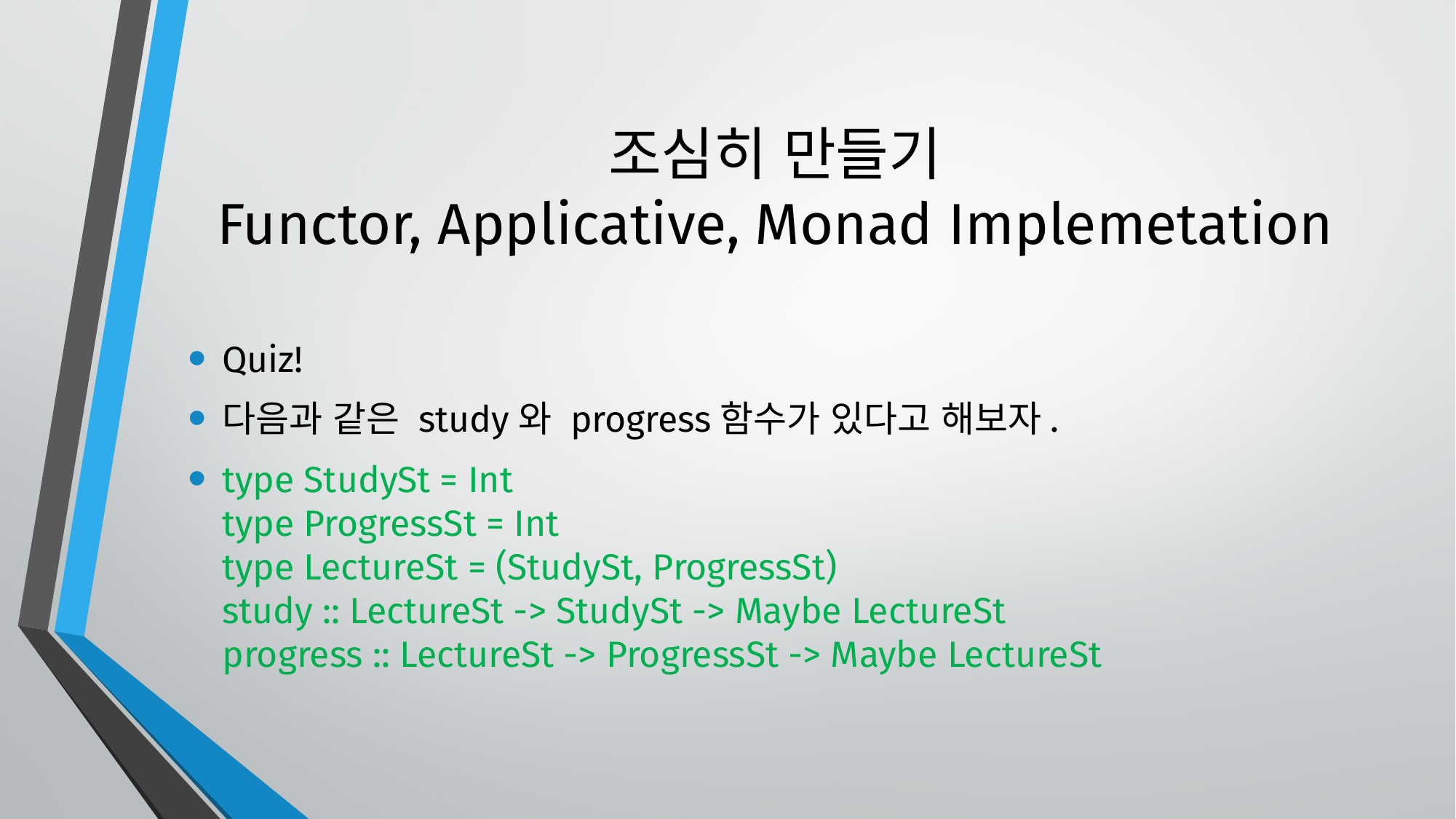

# 조심히 만들기 Functor, Applicative, Monad Implemetation
Quiz!
다음과 같은 study와 progress함수가 있다고 해보자.
type StudySt = Int
type ProgressSt = Int
type LectureSt = (StudySt, ProgressSt)
study :: LectureSt -> StudySt -> Maybe LectureSt
progress :: LectureSt -> ProgressSt -> Maybe LectureSt